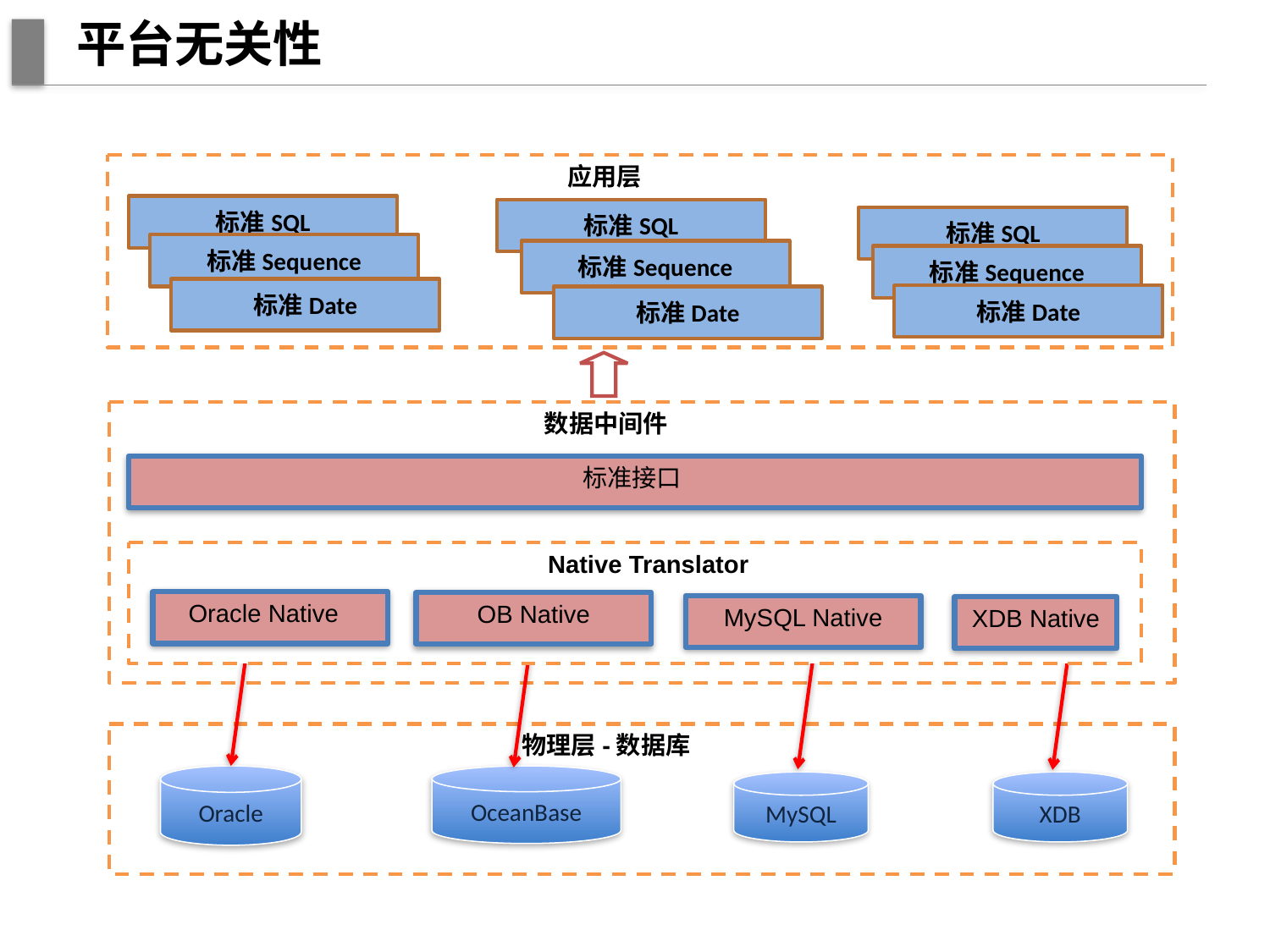

# 平台无关性

应用层
标准SQL
标准SQL
标准SQL
标准Sequence
标准Sequence
标准Sequence
标准Date
标准Date
标准Date

数据中间件
标准接口

Native Translator
Oracle Native
OB Native
MySQL Native
XDB Native

物理层-数据库
Oracle
OceanBase
MySQL
XDB